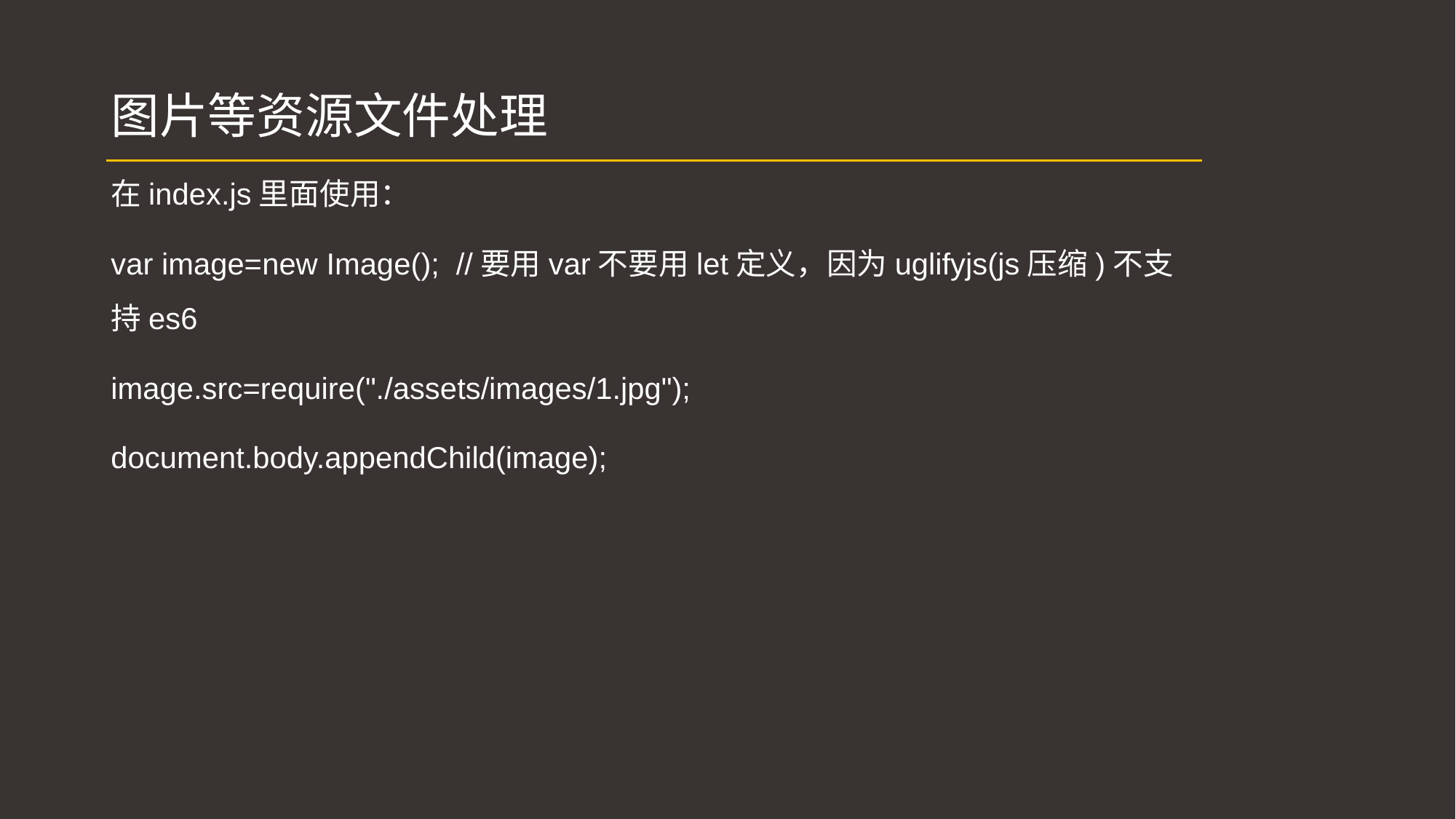

# 图片等资源文件处理
在index.js里面使用：
var image=new Image();  //要用var不要用let定义，因为uglifyjs(js压缩)不支持es6
image.src=require("./assets/images/1.jpg");
document.body.appendChild(image);